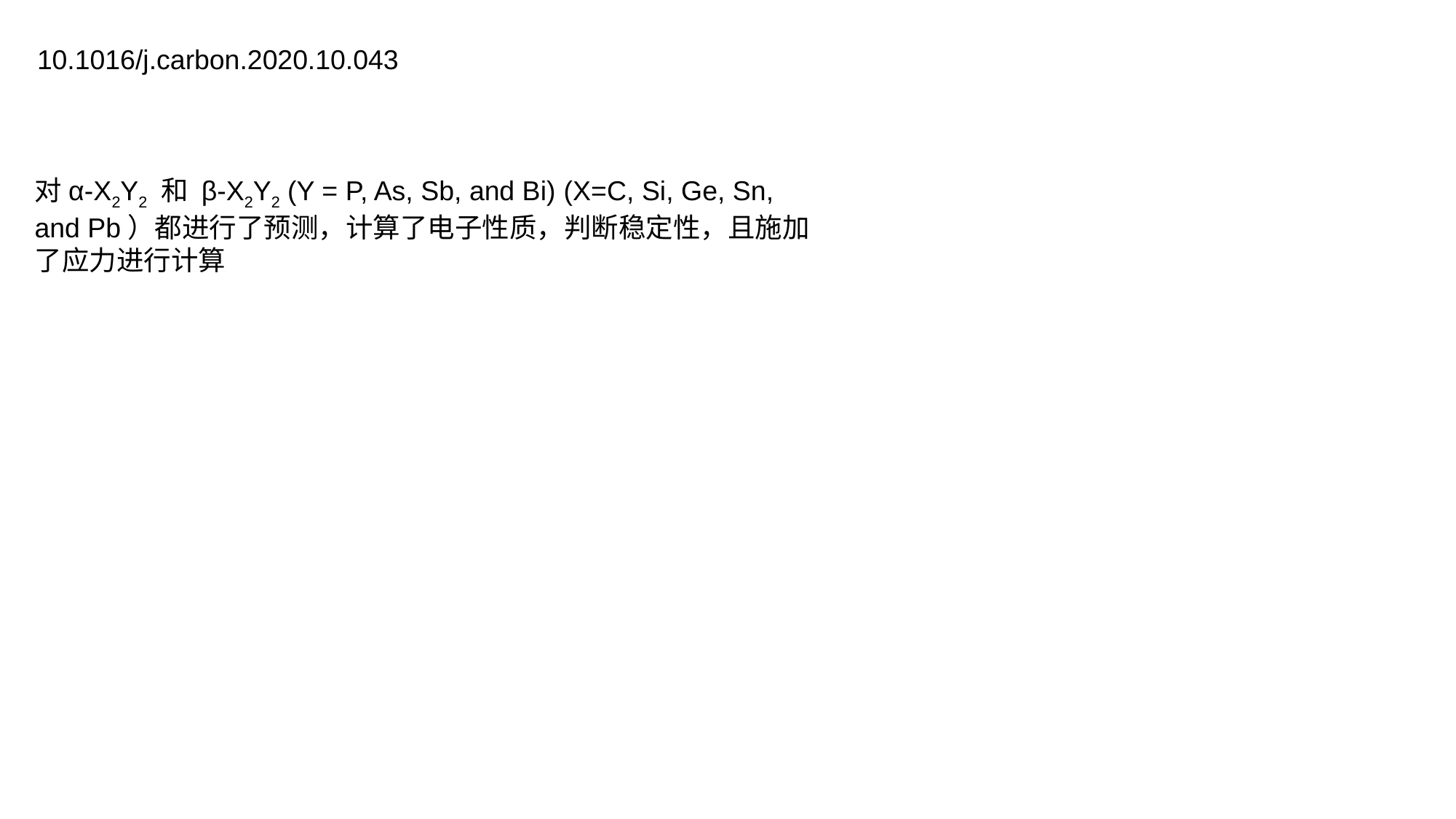

10.1016/j.carbon.2020.10.043
对α-X2Y2 和 β-X2Y2 (Y = P, As, Sb, and Bi) (X=C, Si, Ge, Sn, and Pb）都进行了预测，计算了电子性质，判断稳定性，且施加了应力进行计算